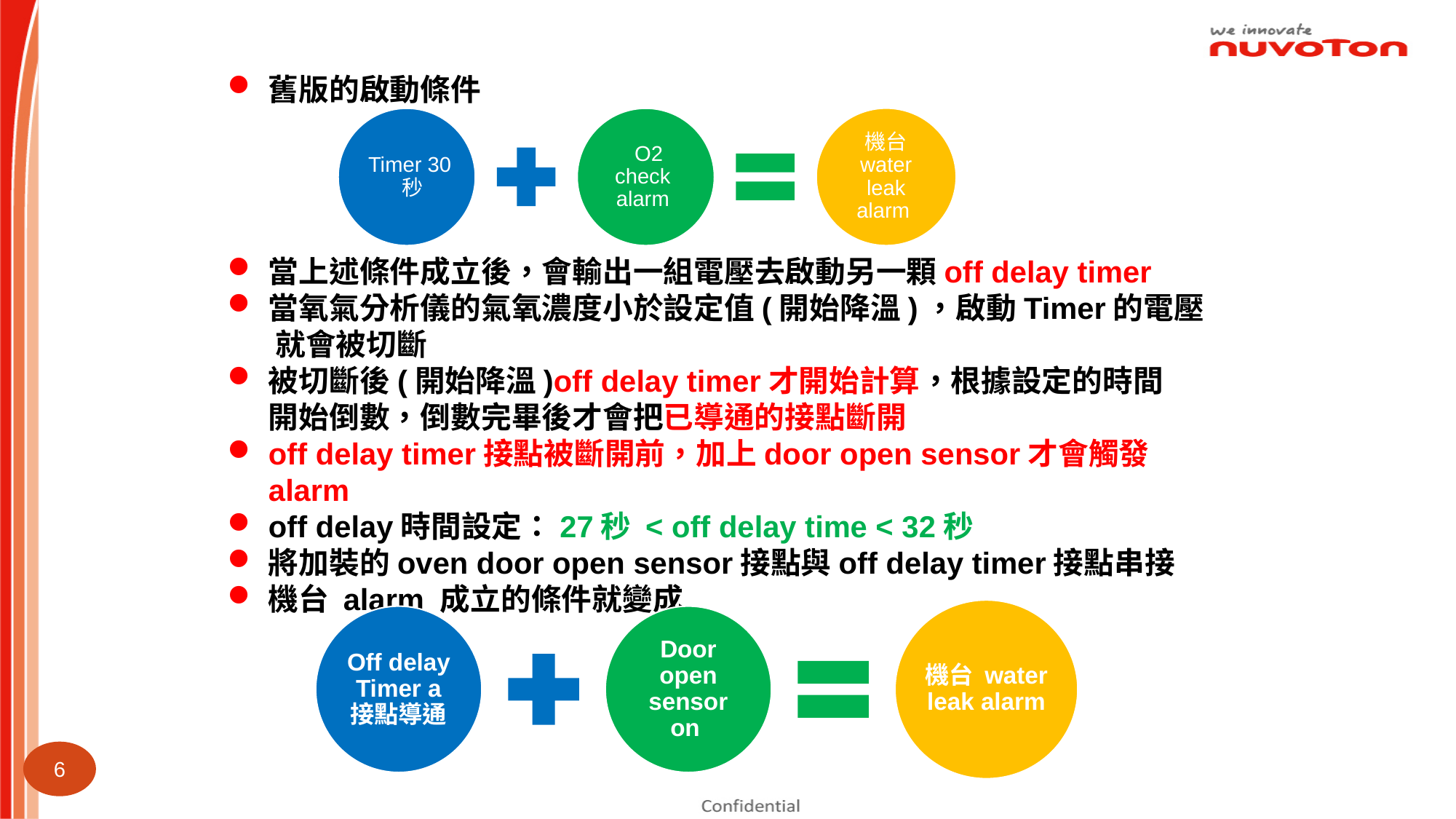

舊版的啟動條件

當上述條件成立後，會輸出一組電壓去啟動另一顆off delay timer
當氧氣分析儀的氣氧濃度小於設定值(開始降溫)，啟動Timer的電壓    就會被切斷
被切斷後(開始降溫)off delay timer才開始計算，根據設定的時間       開始倒數，倒數完畢後才會把已導通的接點斷開
off delay timer接點被斷開前，加上door open sensor才會觸發alarm
off delay時間設定：27秒 < off delay time < 32秒
將加裝的oven door open sensor接點與off delay timer接點串接
機台 alarm 成立的條件就變成

 Timer 30  秒

 O2 check  alarm

機台 water leak alarm
Off delay Timer a 接點導通

Door open sensor on

機台 water leak alarm
6